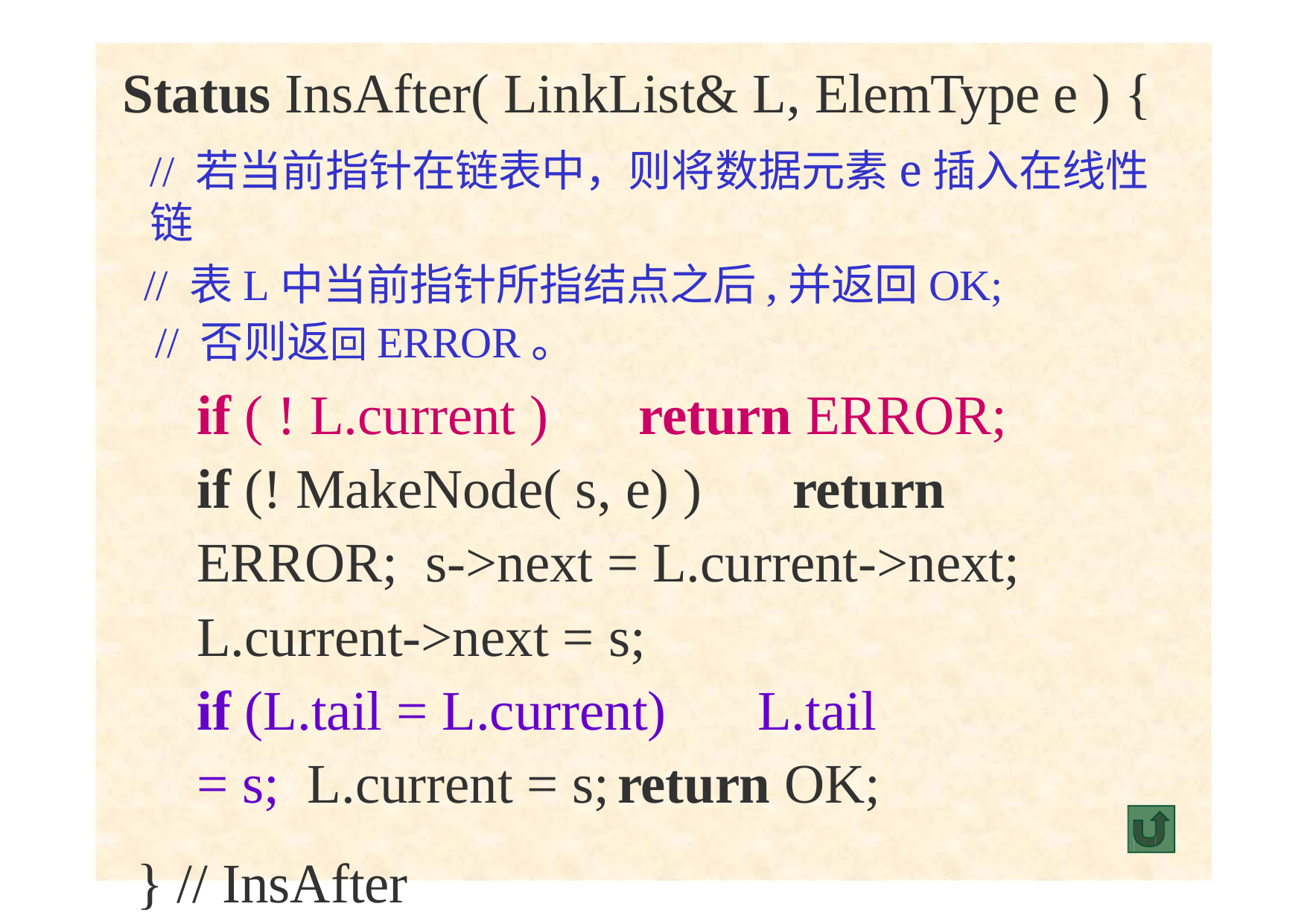

# Status InsAfter( LinkList& L, ElemType e ) {
// 若当前指针在链表中，则将数据元素e插入在线性链
// 表L中当前指针所指结点之后,并返回OK;
// 否则返回ERROR。
if ( ! L.current )	return ERROR;
if (! MakeNode( s, e) )	return ERROR;  s->next = L.current->next;
L.current->next = s;
if (L.tail = L.current)	L.tail = s;  L.current = s;	return OK;
} // InsAfter